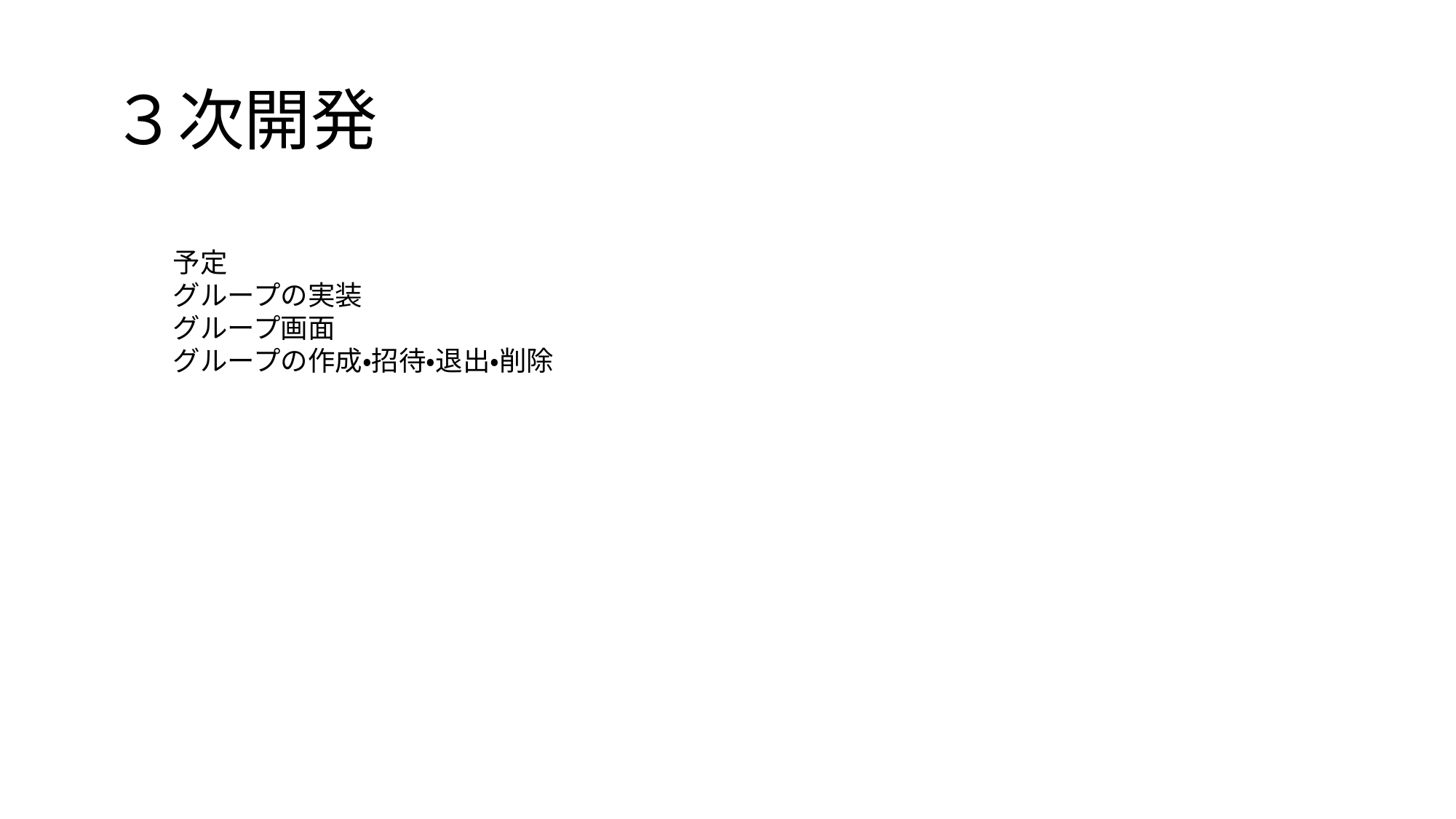

# ３次開発
予定
グループの実装
グループ画面
グループの作成・招待・退出・削除